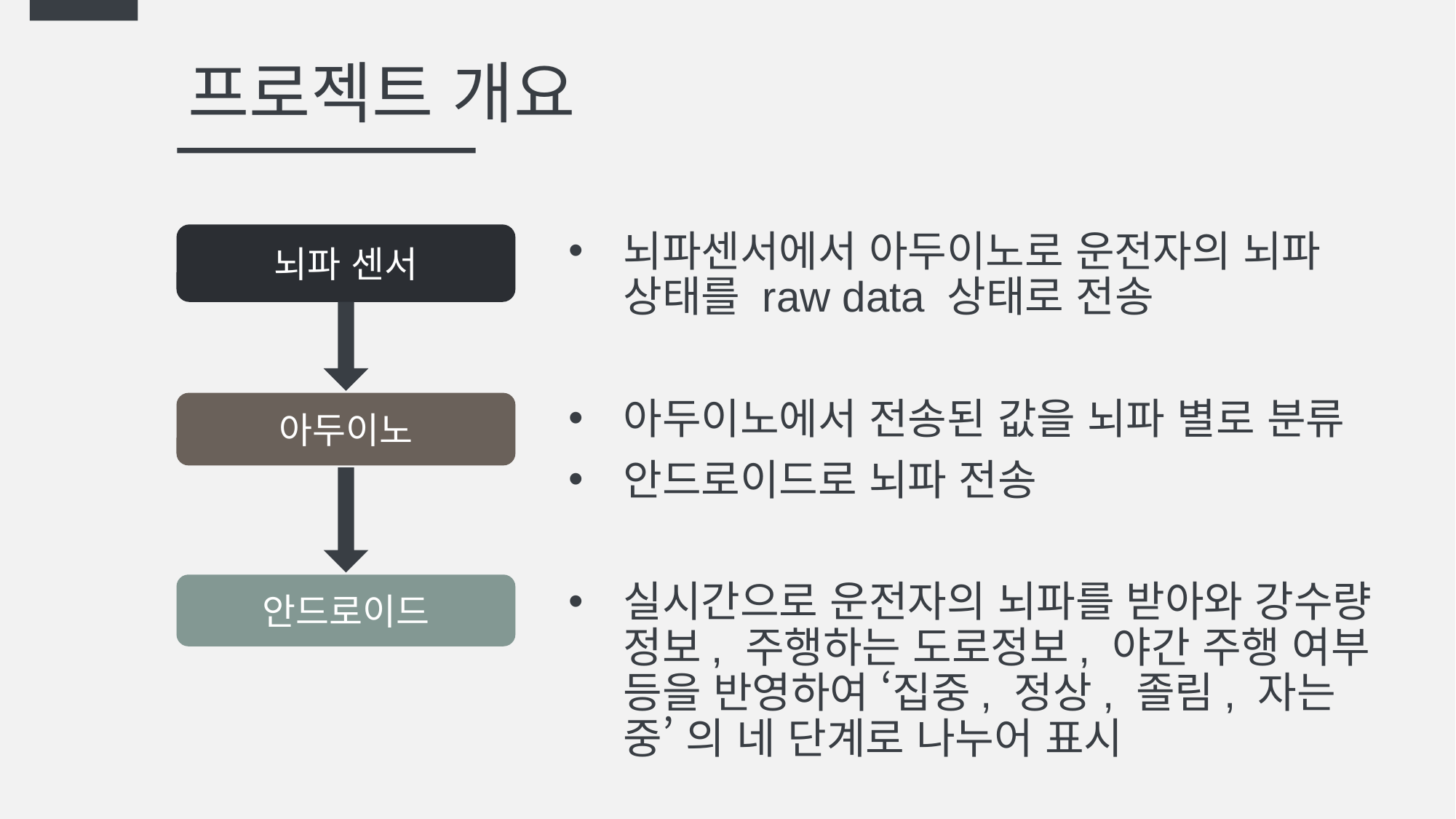

# 프로젝트 개요
뇌파 센서
뇌파센서에서 아두이노로 운전자의 뇌파 상태를 raw data 상태로 전송

아두이노에서 전송된 값을 뇌파 별로 분류
안드로이드로 뇌파 전송

실시간으로 운전자의 뇌파를 받아와 강수량 정보, 주행하는 도로정보, 야간 주행 여부 등을 반영하여 ‘집중, 정상, 졸림, 자는 중’ 의 네 단계로 나누어 표시

아두이노

안드로이드